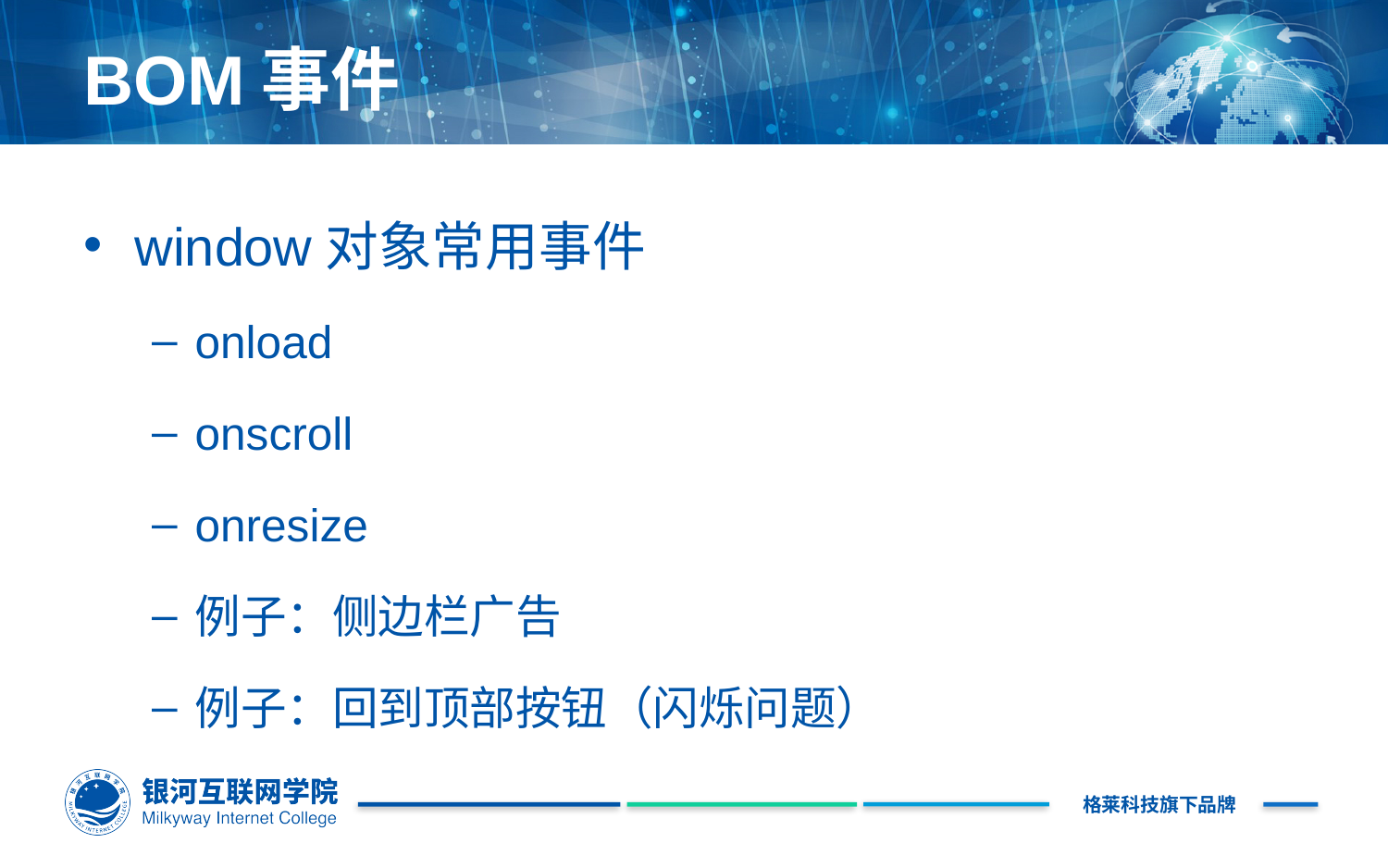

# BOM事件
window对象常用事件
onload
onscroll
onresize
例子：侧边栏广告
例子：回到顶部按钮（闪烁问题）